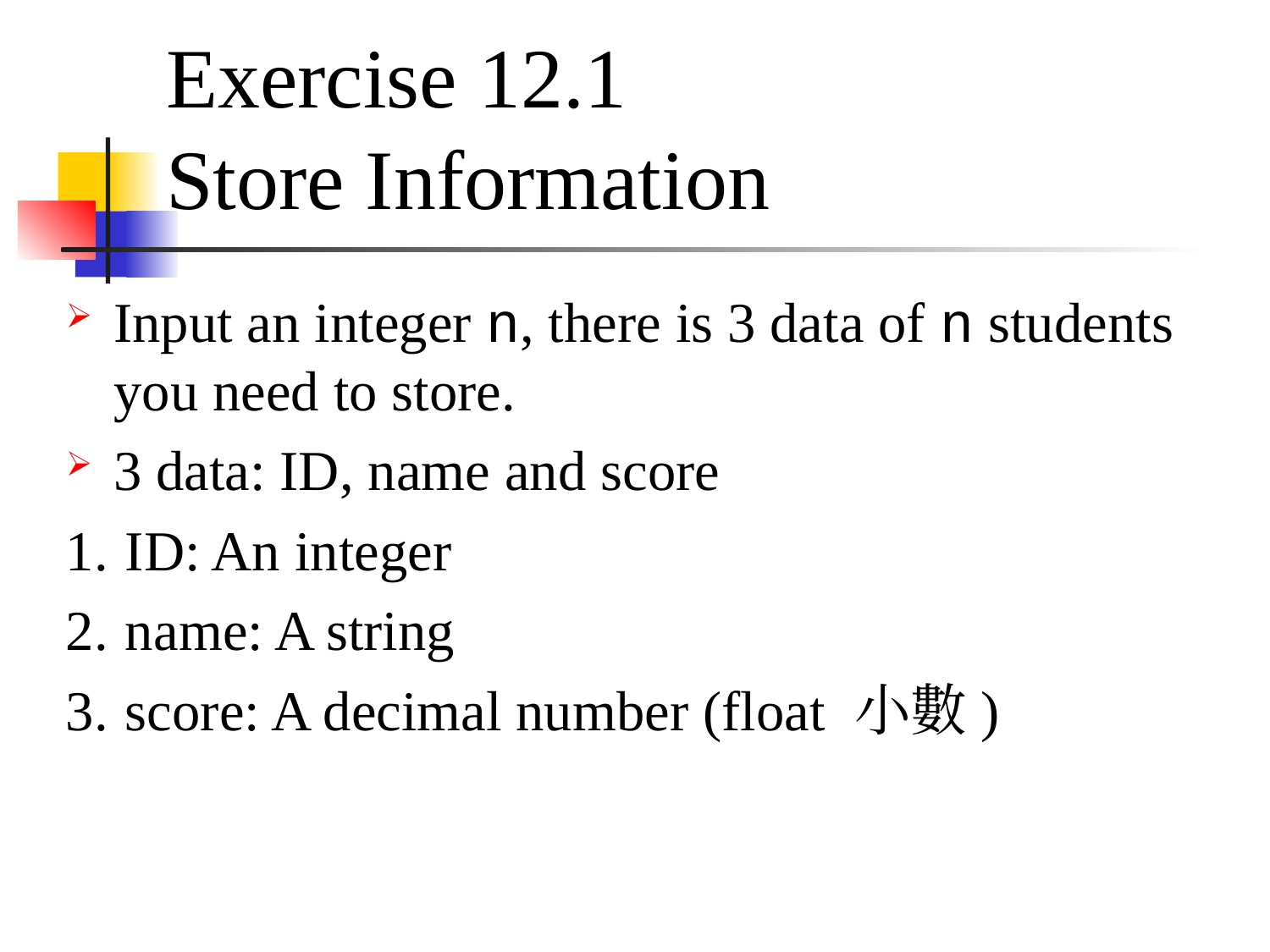

# Exercise 12.1
Store Information
Input an integer n, there is 3 data of n students you need to store.
3 data: ID, name and score
ID: An integer
name: A string
score: A decimal number (float 小數)
3